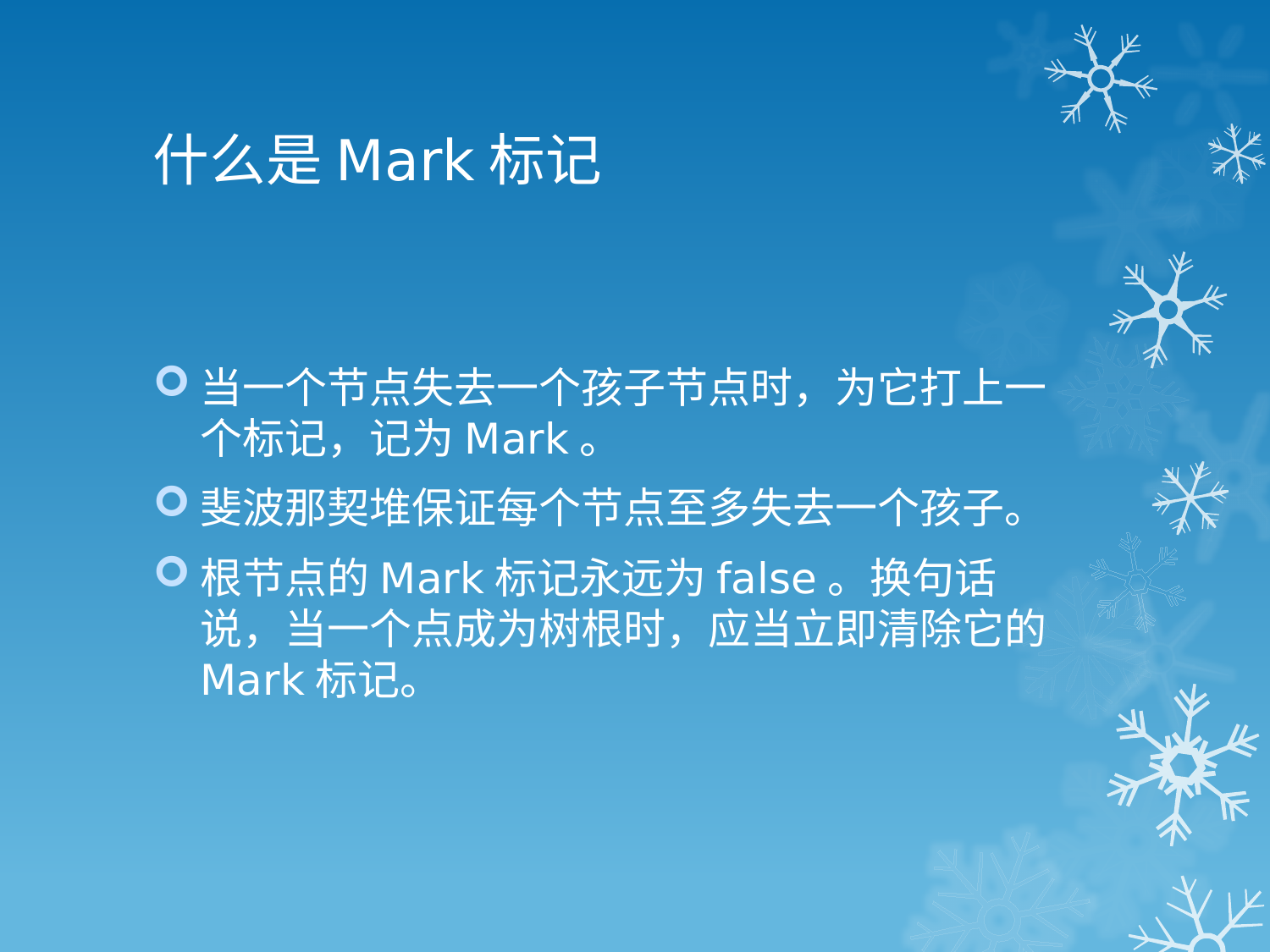

# 什么是Mark标记
当一个节点失去一个孩子节点时，为它打上一个标记，记为Mark。
斐波那契堆保证每个节点至多失去一个孩子。
根节点的Mark标记永远为false。换句话说，当一个点成为树根时，应当立即清除它的Mark标记。